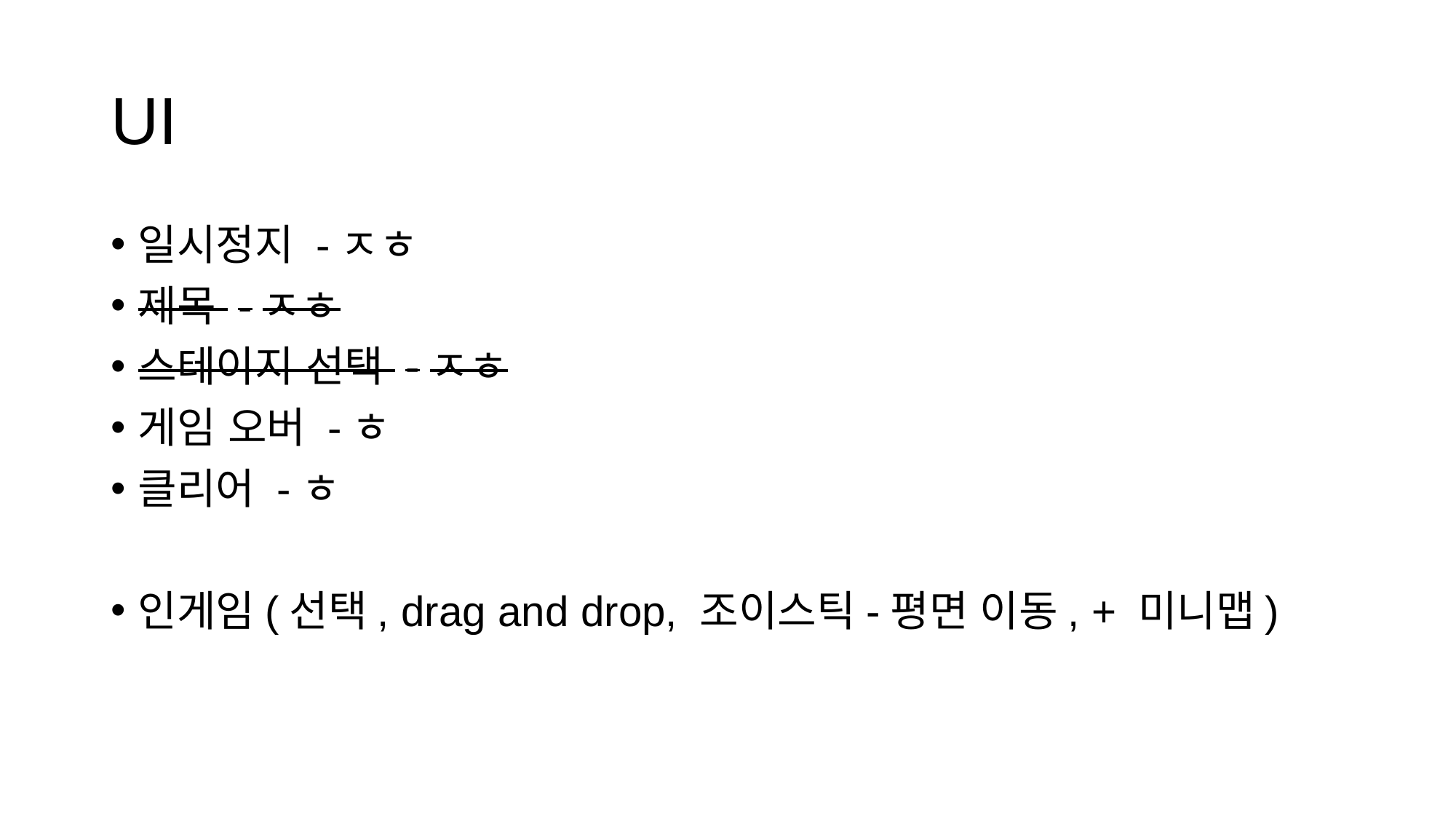

# UI
일시정지 -ㅈㅎ
제목 -ㅈㅎ
스테이지 선택 -ㅈㅎ
게임 오버 -ㅎ
클리어 -ㅎ

인게임(선택, drag and drop, 조이스틱-평면 이동, + 미니맵)